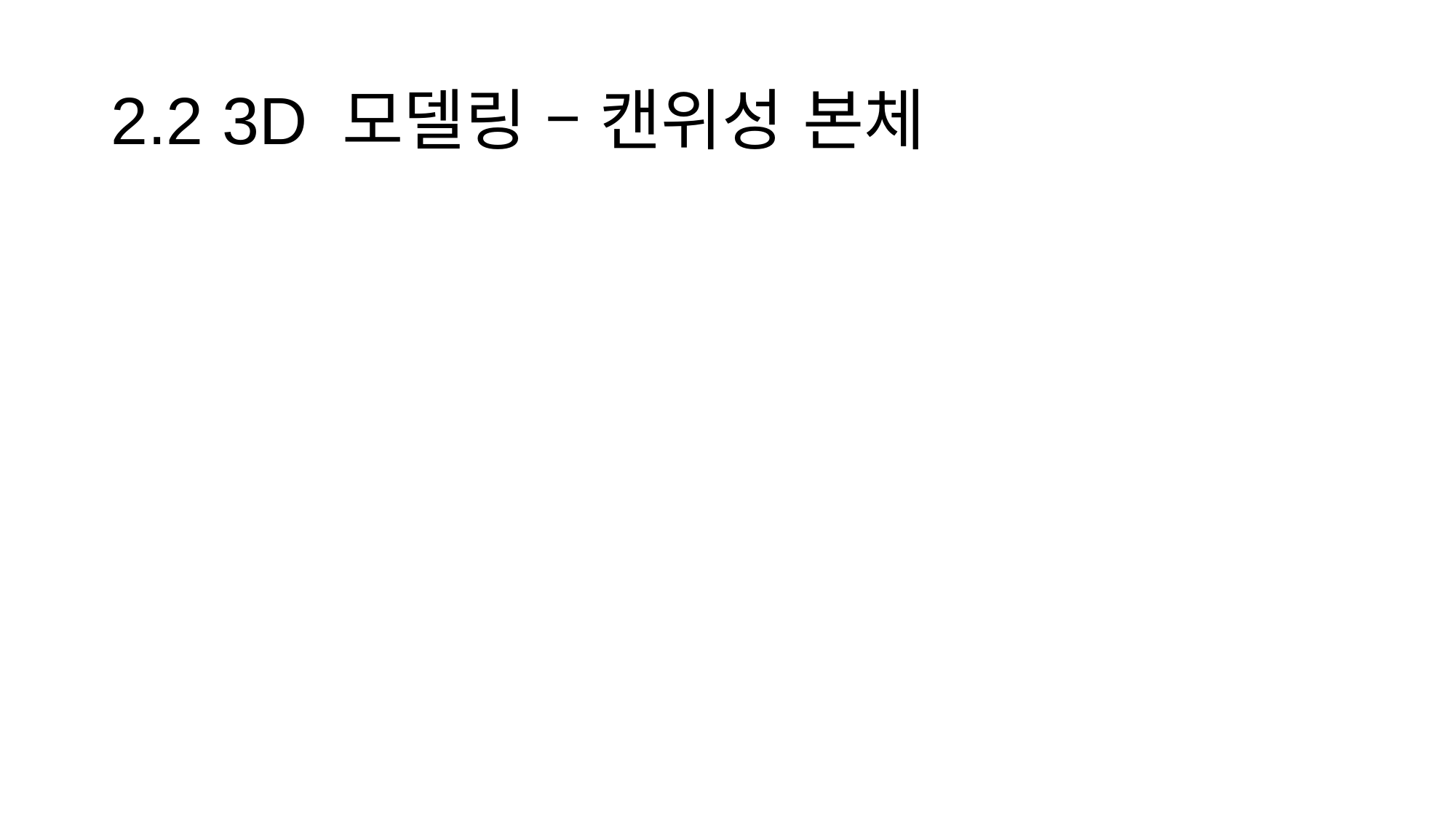

# 2.2 3D 모델링 – 캔위성 본체